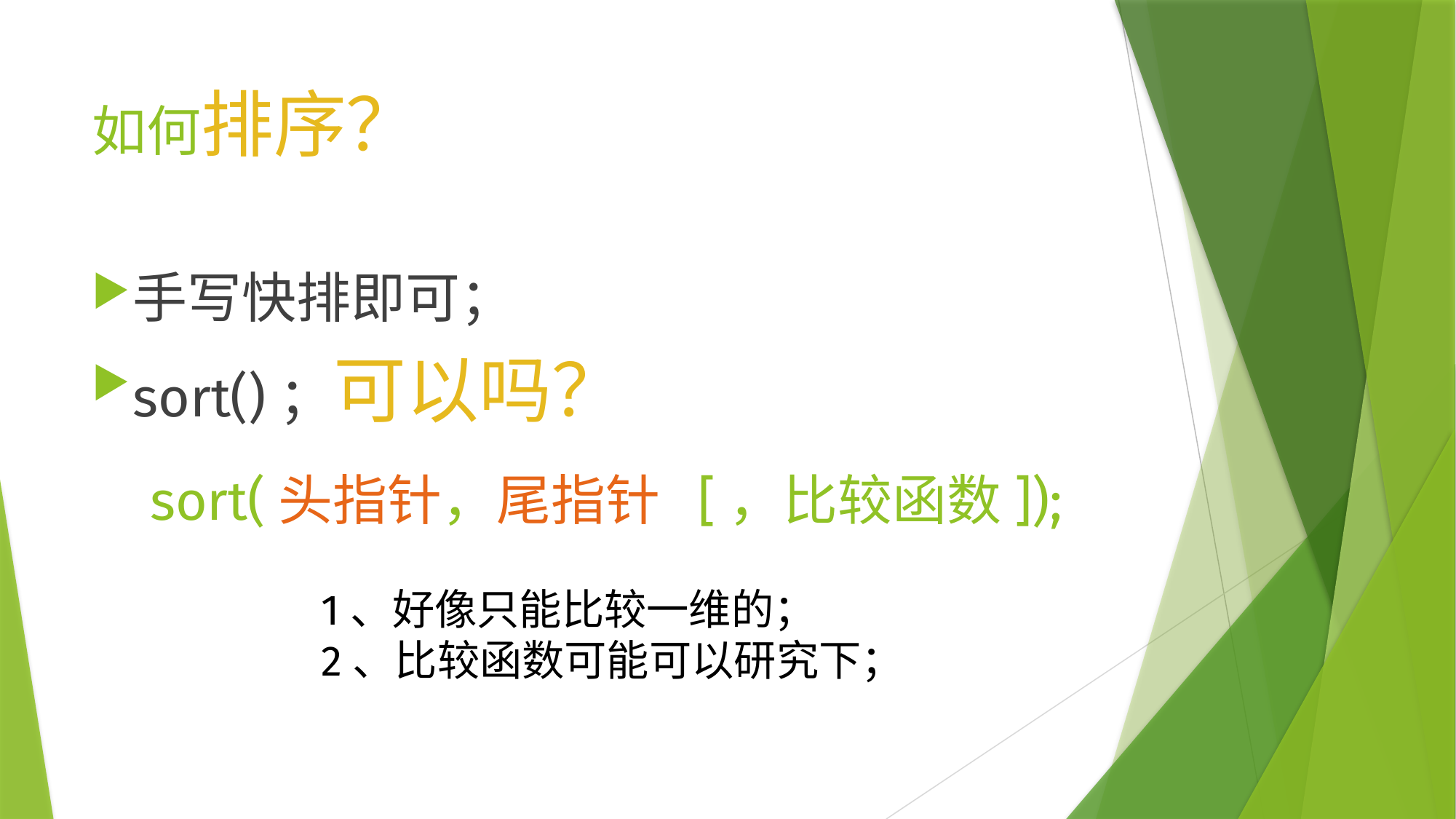

# 如何排序？
手写快排即可；
sort()；可以吗？
sort(头指针，尾指针  [，比较函数]);
1、好像只能比较一维的；
2、比较函数可能可以研究下；